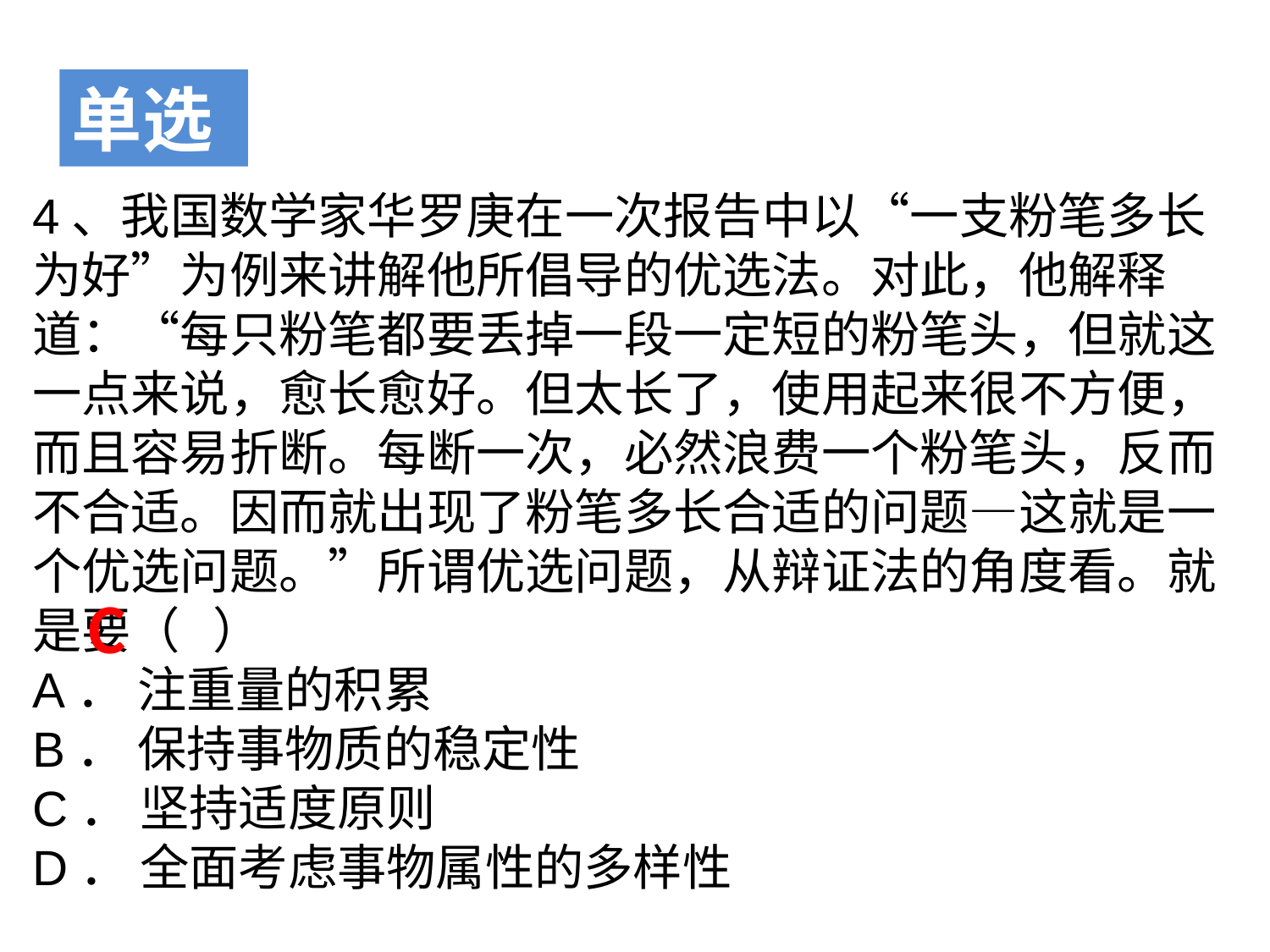

单选
4、我国数学家华罗庚在一次报告中以“一支粉笔多长为好”为例来讲解他所倡导的优选法。对此，他解释道：“每只粉笔都要丢掉一段一定短的粉笔头，但就这一点来说，愈长愈好。但太长了，使用起来很不方便，而且容易折断。每断一次，必然浪费一个粉笔头，反而不合适。因而就出现了粉笔多长合适的问题—这就是一个优选问题。”所谓优选问题，从辩证法的角度看。就是要（   ）
A． 注重量的积累
B． 保持事物质的稳定性
C． 坚持适度原则
D． 全面考虑事物属性的多样性
C